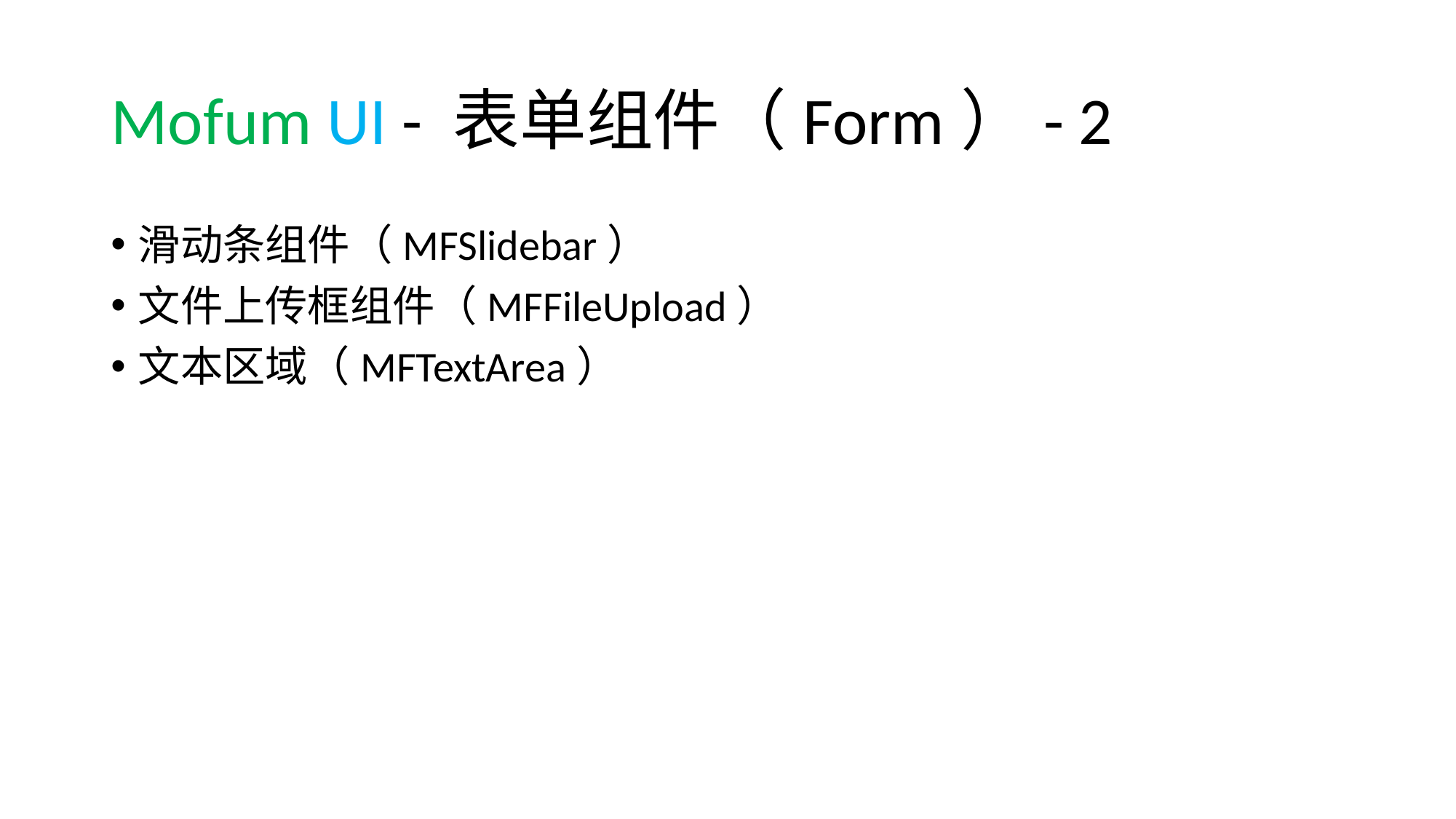

# Mofum UI - 表单组件（Form）- 2
滑动条组件（MFSlidebar）
文件上传框组件（MFFileUpload）
文本区域（MFTextArea）